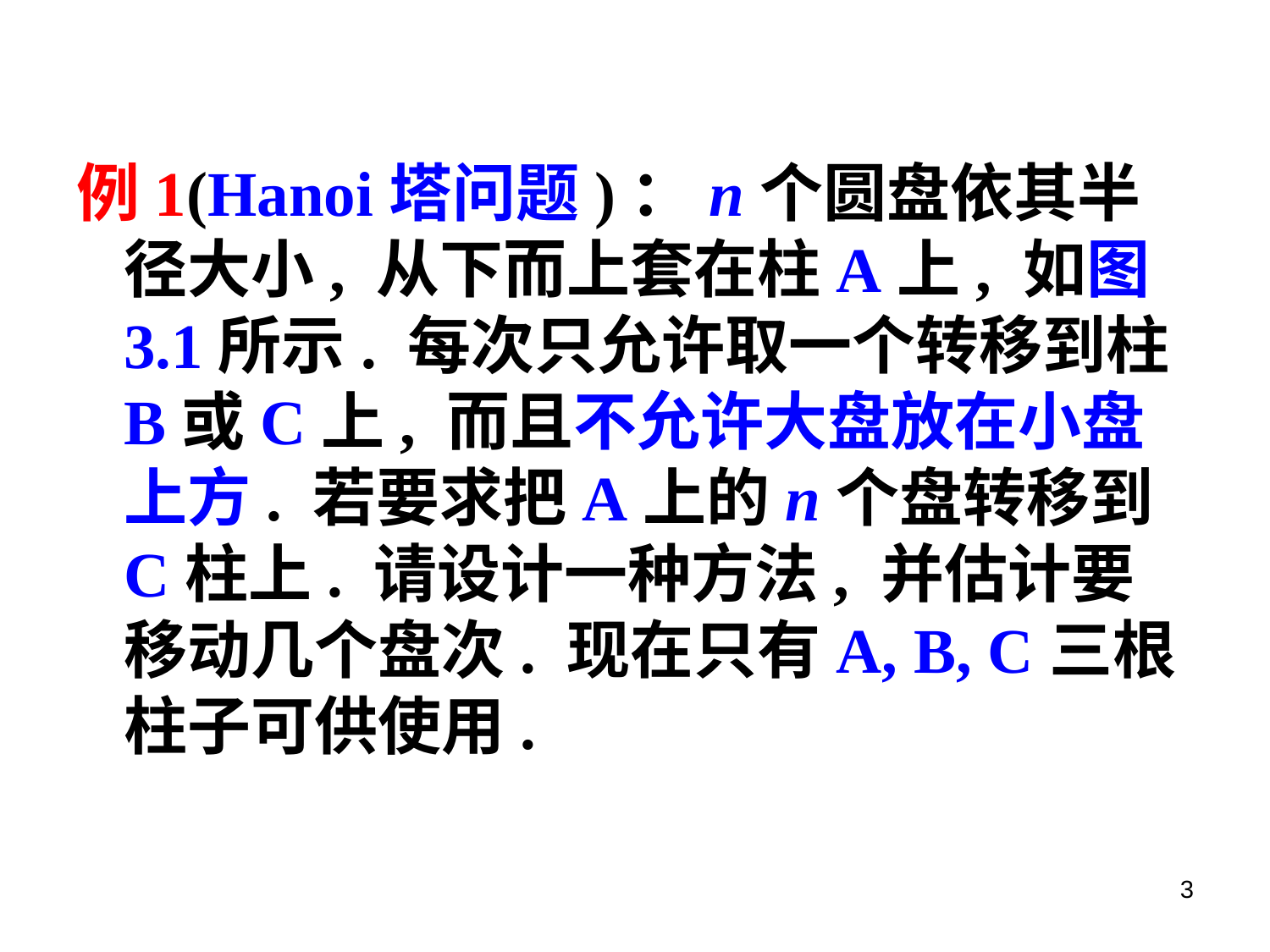

例1(Hanoi塔问题)：n个圆盘依其半径大小, 从下而上套在柱A上, 如图3.1所示. 每次只允许取一个转移到柱B或C上, 而且不允许大盘放在小盘上方. 若要求把A上的n个盘转移到C柱上. 请设计一种方法, 并估计要移动几个盘次. 现在只有A, B, C三根柱子可供使用.
3